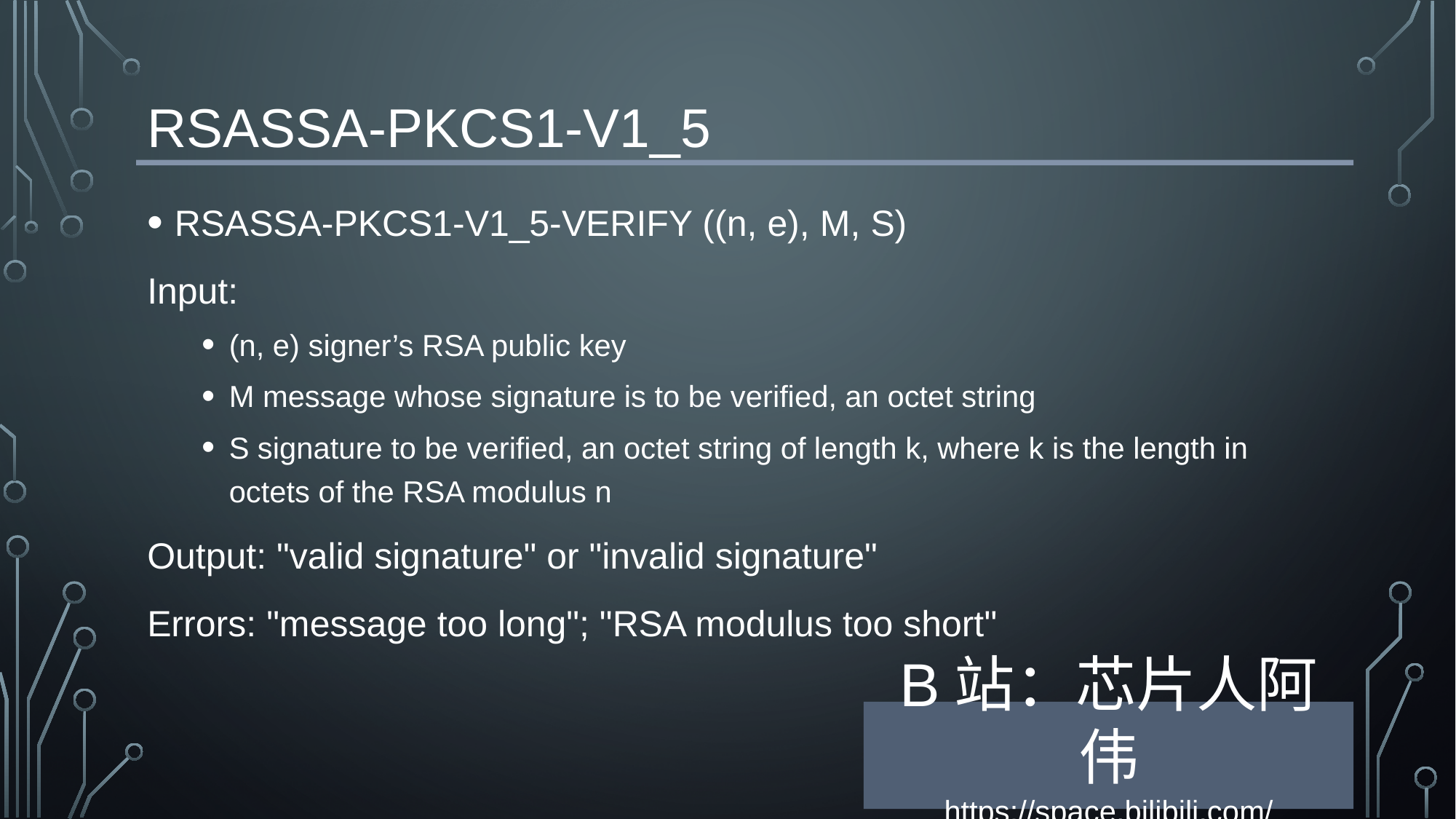

# RSASSA-PKCS1-v1_5

RSASSA-PKCS1-V1_5-VERIFY ((n, e), M, S)
Input:
(n, e) signer’s RSA public key
M message whose signature is to be verified, an octet string
S signature to be verified, an octet string of length k, where k is the length in octets of the RSA modulus n
Output: "valid signature" or "invalid signature"
Errors: "message too long"; "RSA modulus too short"

B站：芯片人阿伟
https://space.bilibili.com/243180540